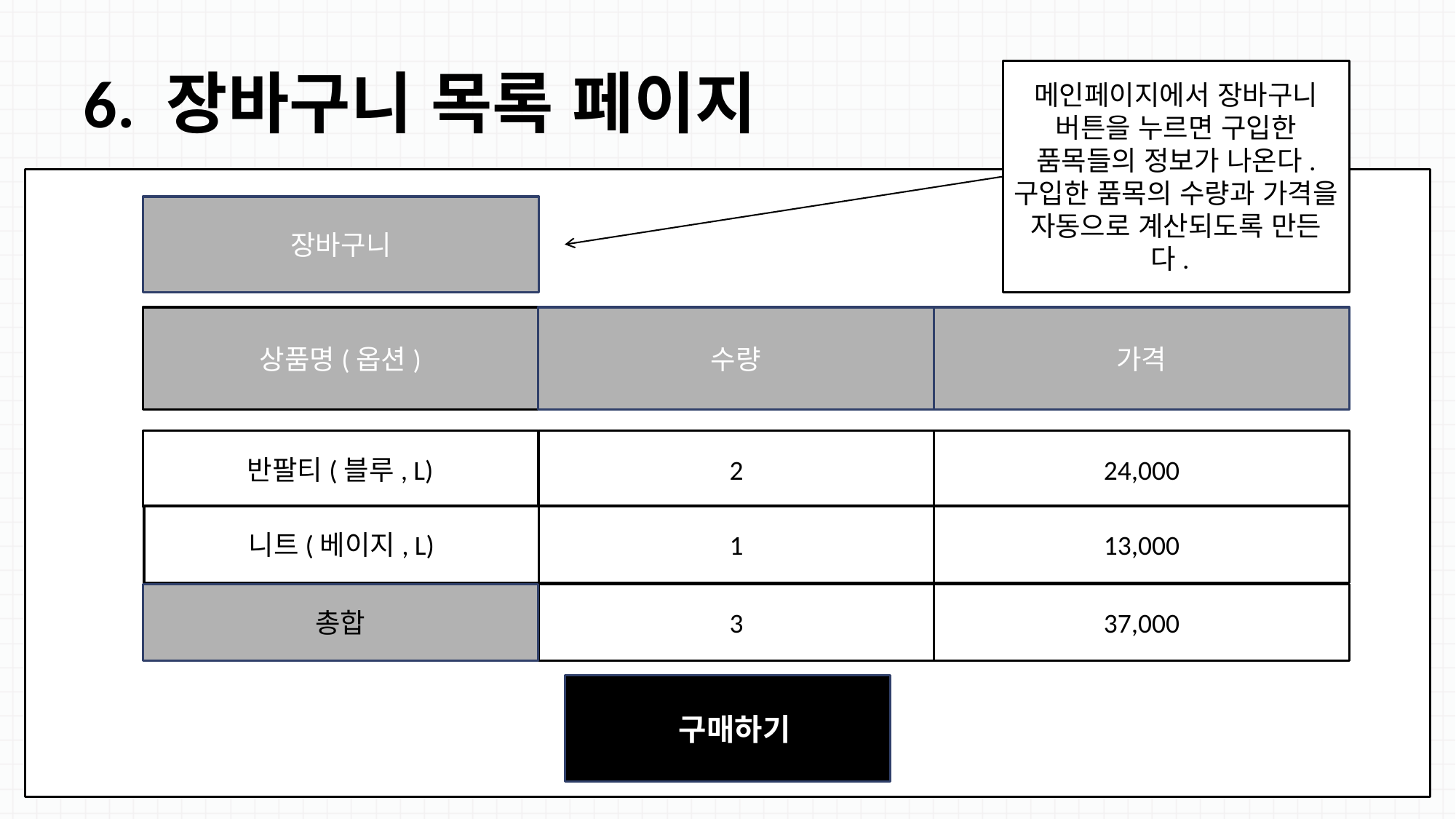

# 6. 장바구니 목록 페이지
메인페이지에서 장바구니
버튼을 누르면 구입한 품목들의 정보가 나온다. 구입한 품목의 수량과 가격을 자동으로 계산되도록 만든다.

장바구니
상품명(옵션)
수량
가격
반팔티(블루, L)
2
24,000
니트(베이지, L)
1
13,000
총합
3
37,000
 구매하기